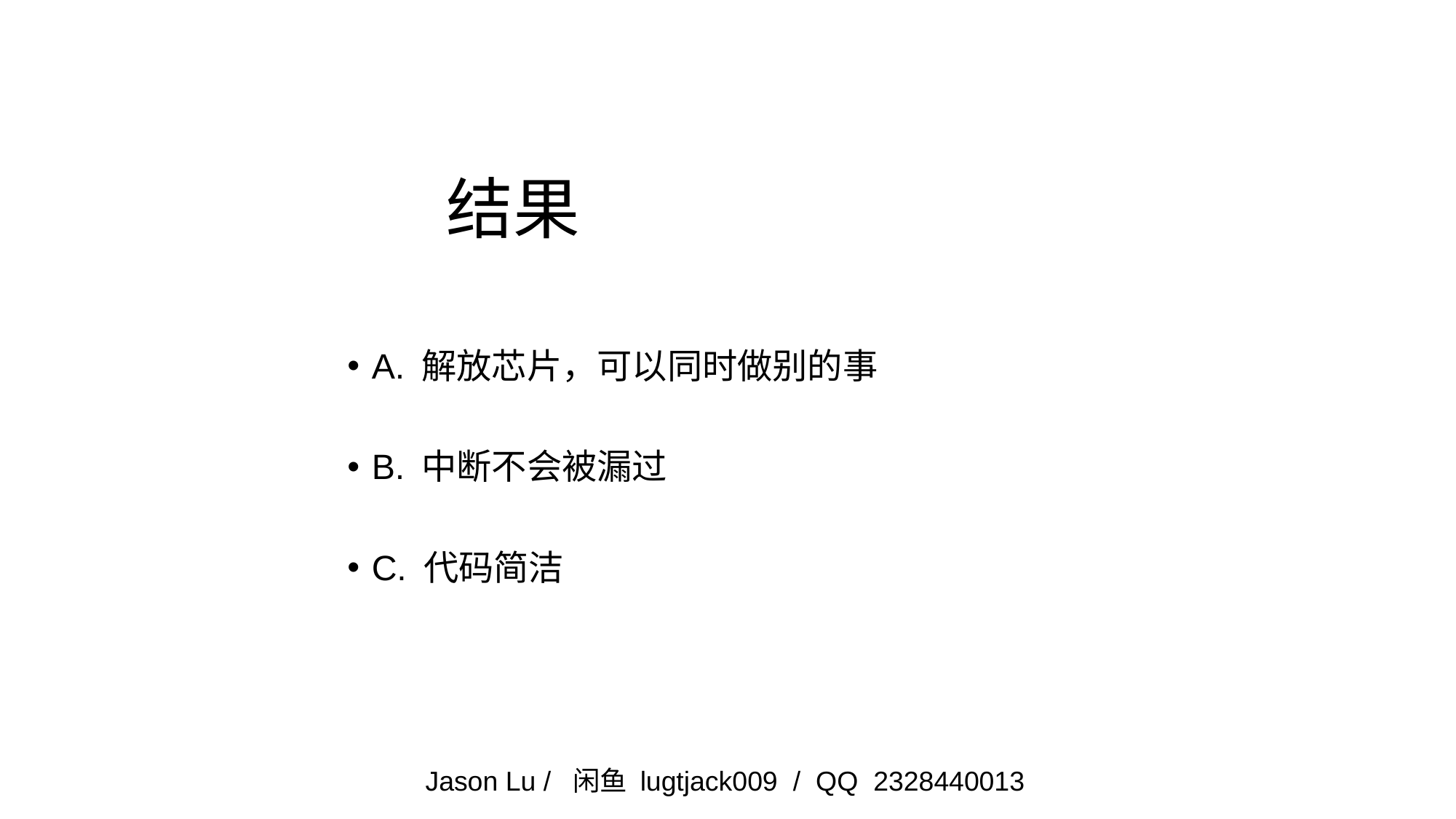

# 结果
A. 解放芯片，可以同时做别的事

B. 中断不会被漏过

C. 代码简洁